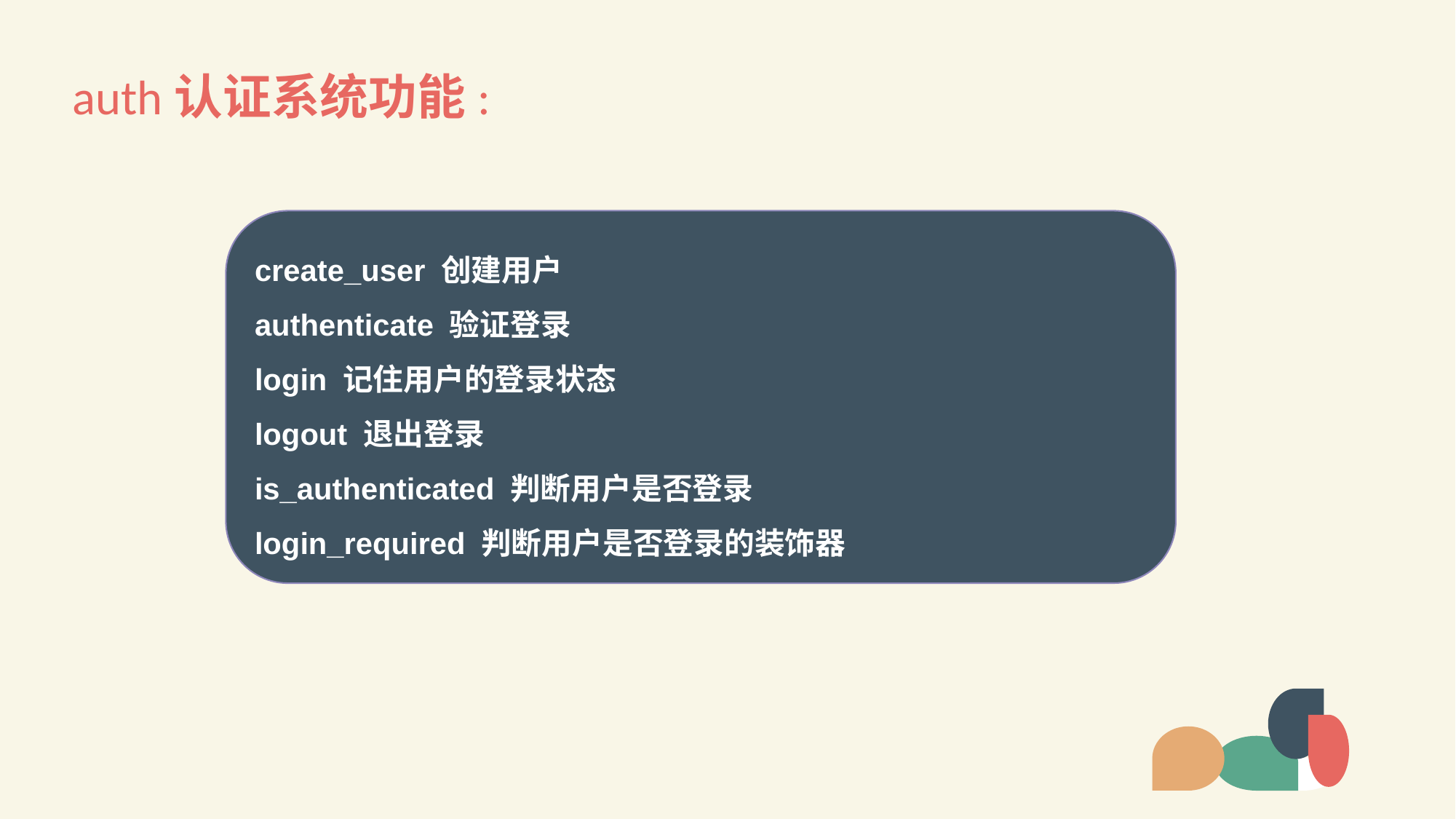

# auth认证系统功能:
create_user 创建用户
authenticate 验证登录
login 记住用户的登录状态
logout 退出登录
is_authenticated 判断用户是否登录
login_required 判断用户是否登录的装饰器

LOREM